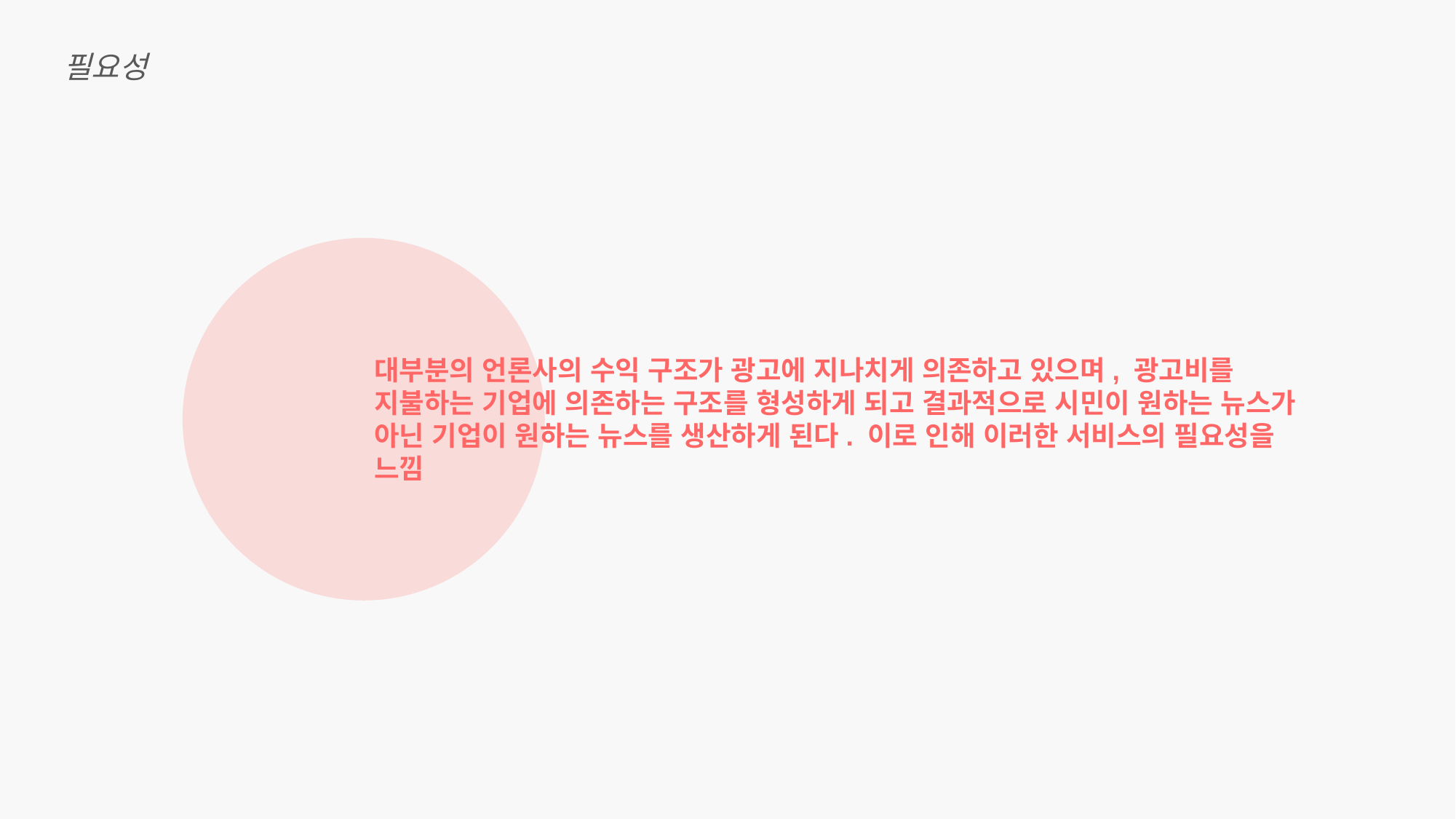

필요성

대부분의 언론사의 수익 구조가 광고에 지나치게 의존하고 있으며, 광고비를 지불하는 기업에 의존하는 구조를 형성하게 되고 결과적으로 시민이 원하는 뉴스가 아닌 기업이 원하는 뉴스를 생산하게 된다. 이로 인해 이러한 서비스의 필요성을 느낌